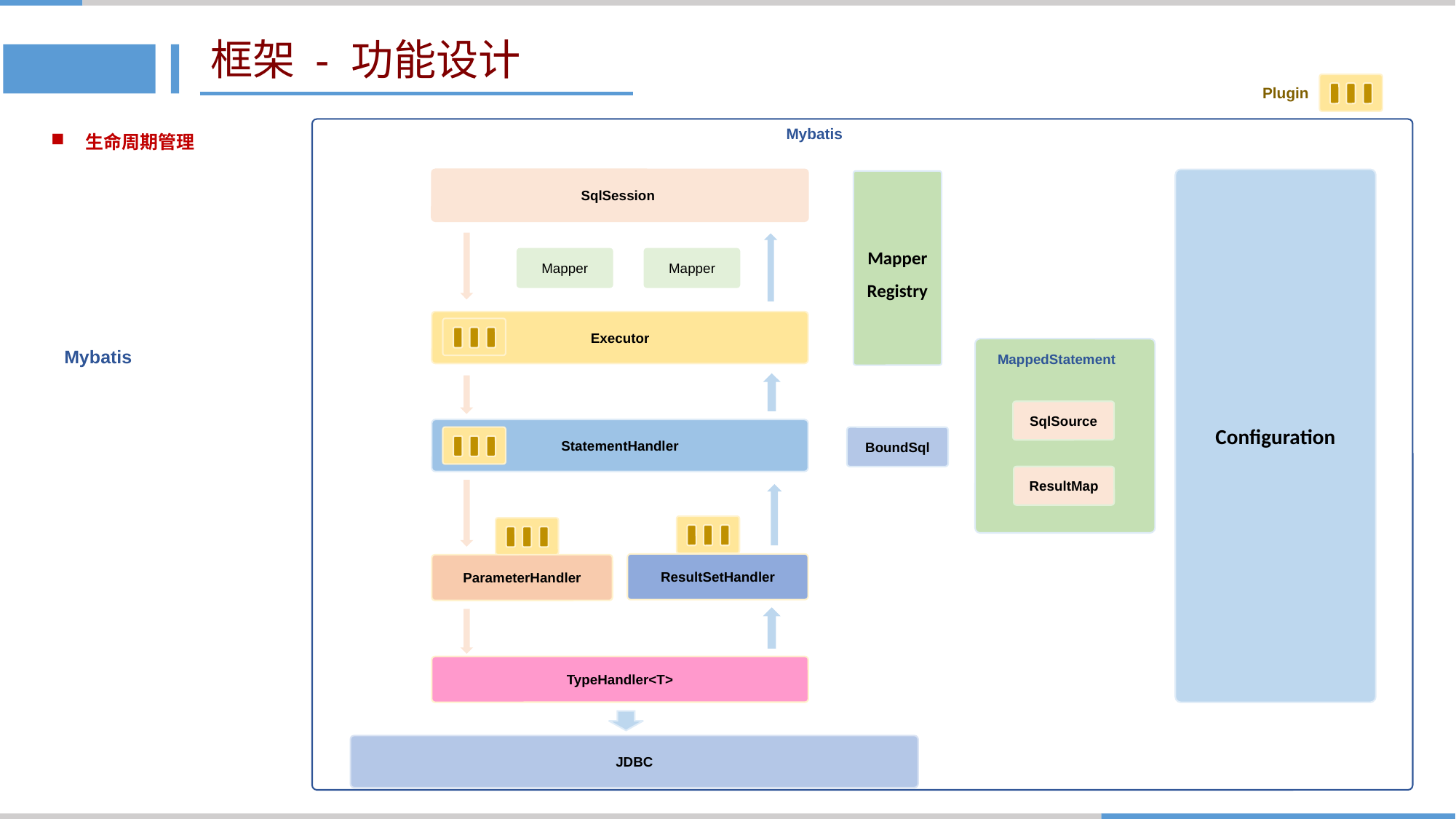

# 框架 - 功能设计

Plugin
生命周期管理

Mybatis
SqlSession
Configuration
Mapper
Registry

Mapper
Mapper
Executor

Mybatis
MappedStatement

SqlSource
StatementHandler

BoundSql
ResultMap

ResultSetHandler
ParameterHandler

TypeHandler<T>

JDBC